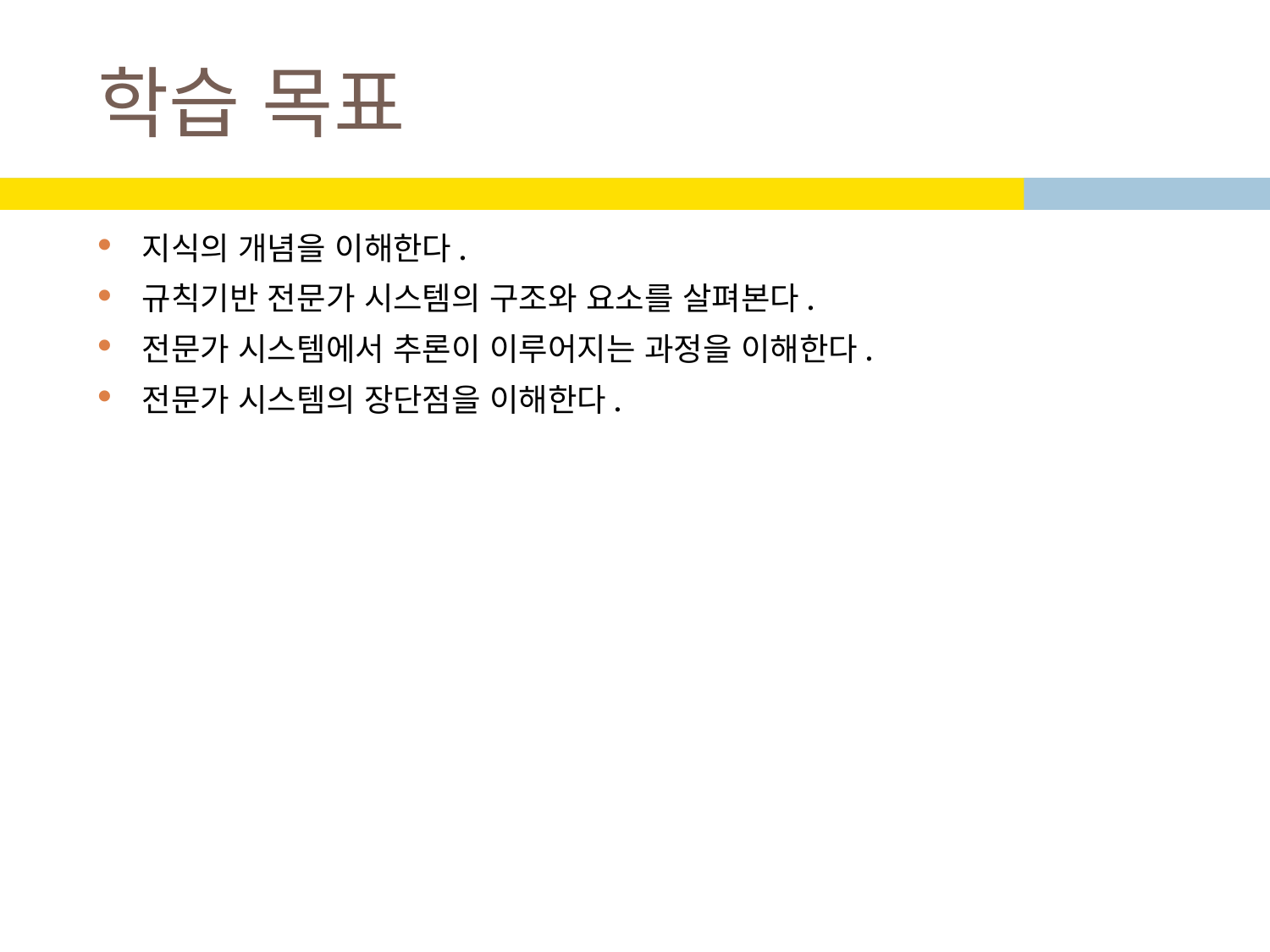

# 학습 목표
지식의 개념을 이해한다.
규칙기반 전문가 시스템의 구조와 요소를 살펴본다.
전문가 시스템에서 추론이 이루어지는 과정을 이해한다.
전문가 시스템의 장단점을 이해한다.